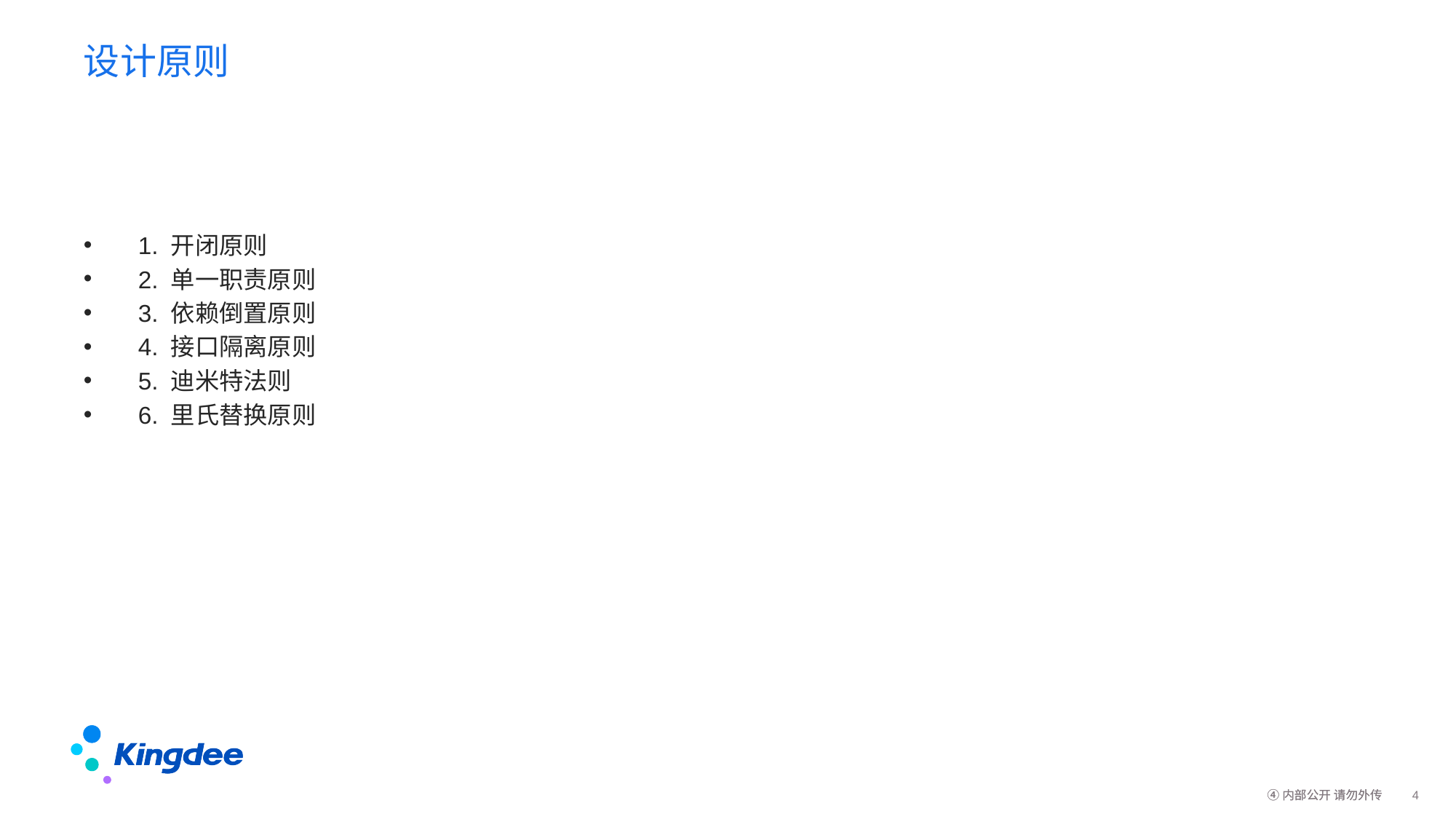

# 设计原则
1. 开闭原则
2. 单一职责原则
3. 依赖倒置原则
4. 接口隔离原则
5. 迪米特法则
6. 里氏替换原则